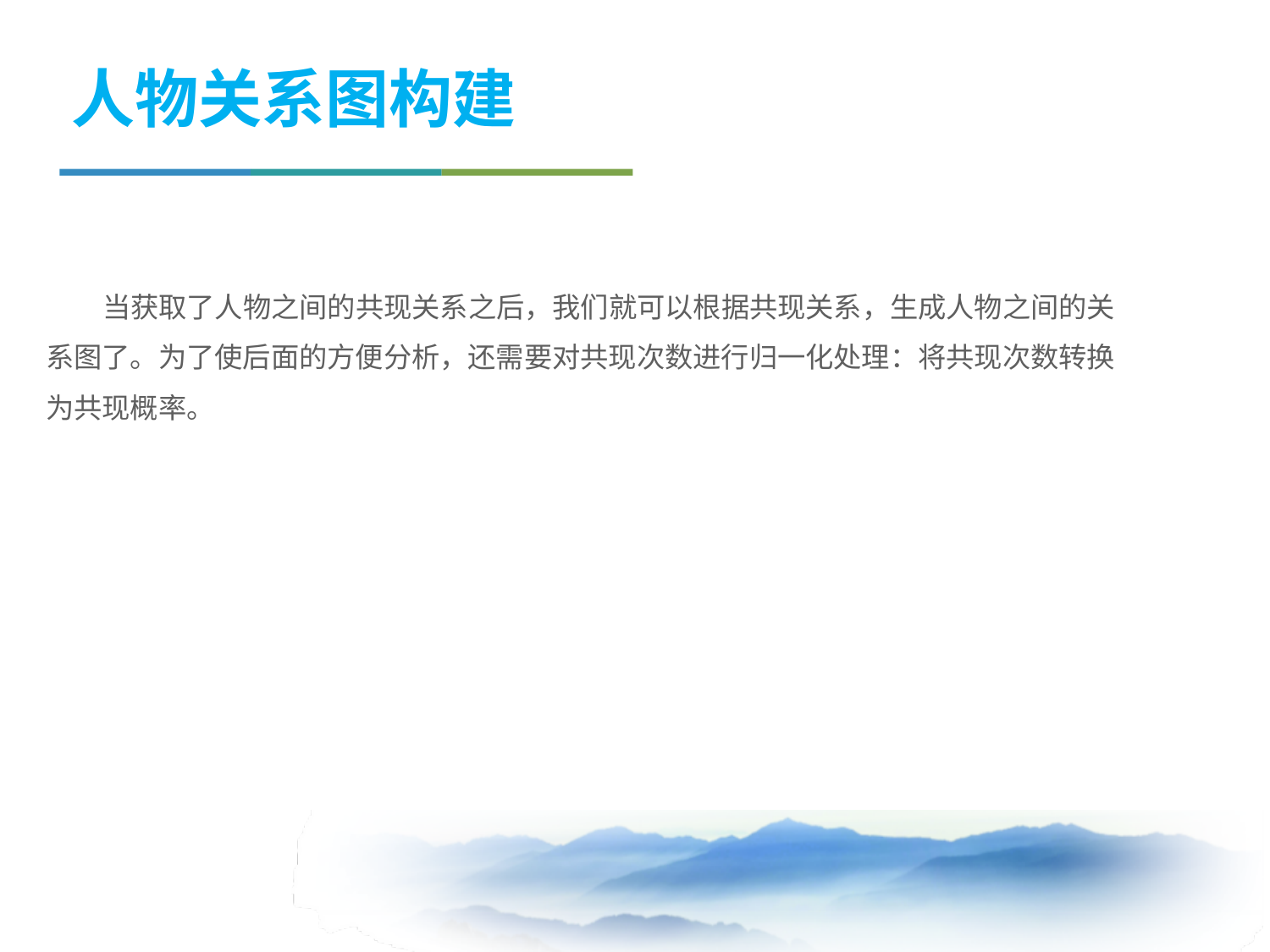

人物关系图构建

  当获取了人物之间的共现关系之后，我们就可以根据共现关系，生成人物之间的关系图了。为了使后面的方便分析，还需要对共现次数进行归一化处理：将共现次数转换为共现概率。